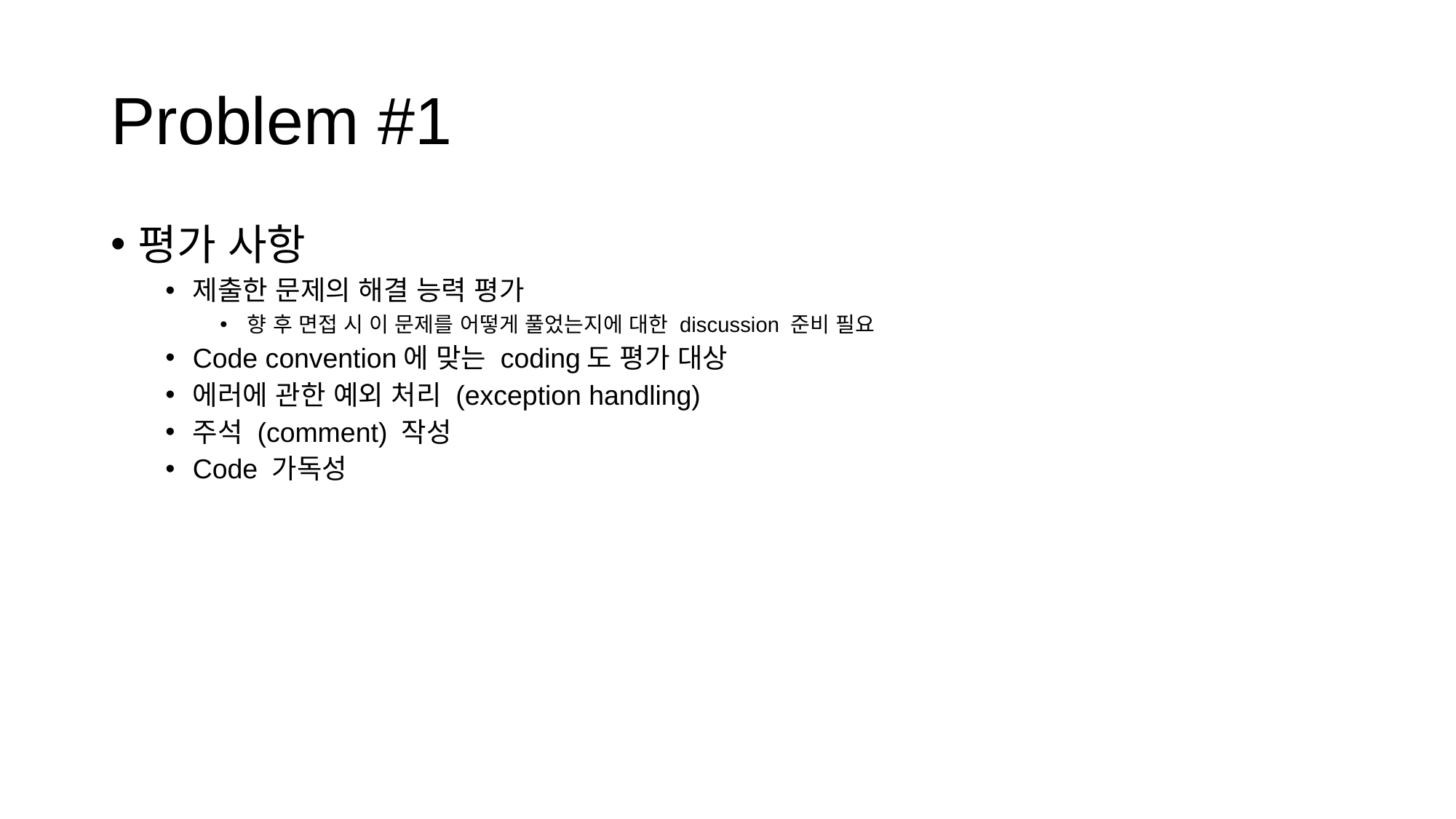

# Problem #1
평가 사항
제출한 문제의 해결 능력 평가
향 후 면접 시 이 문제를 어떻게 풀었는지에 대한 discussion 준비 필요
Code convention에 맞는 coding도 평가 대상
에러에 관한 예외 처리 (exception handling)
주석 (comment) 작성
Code 가독성